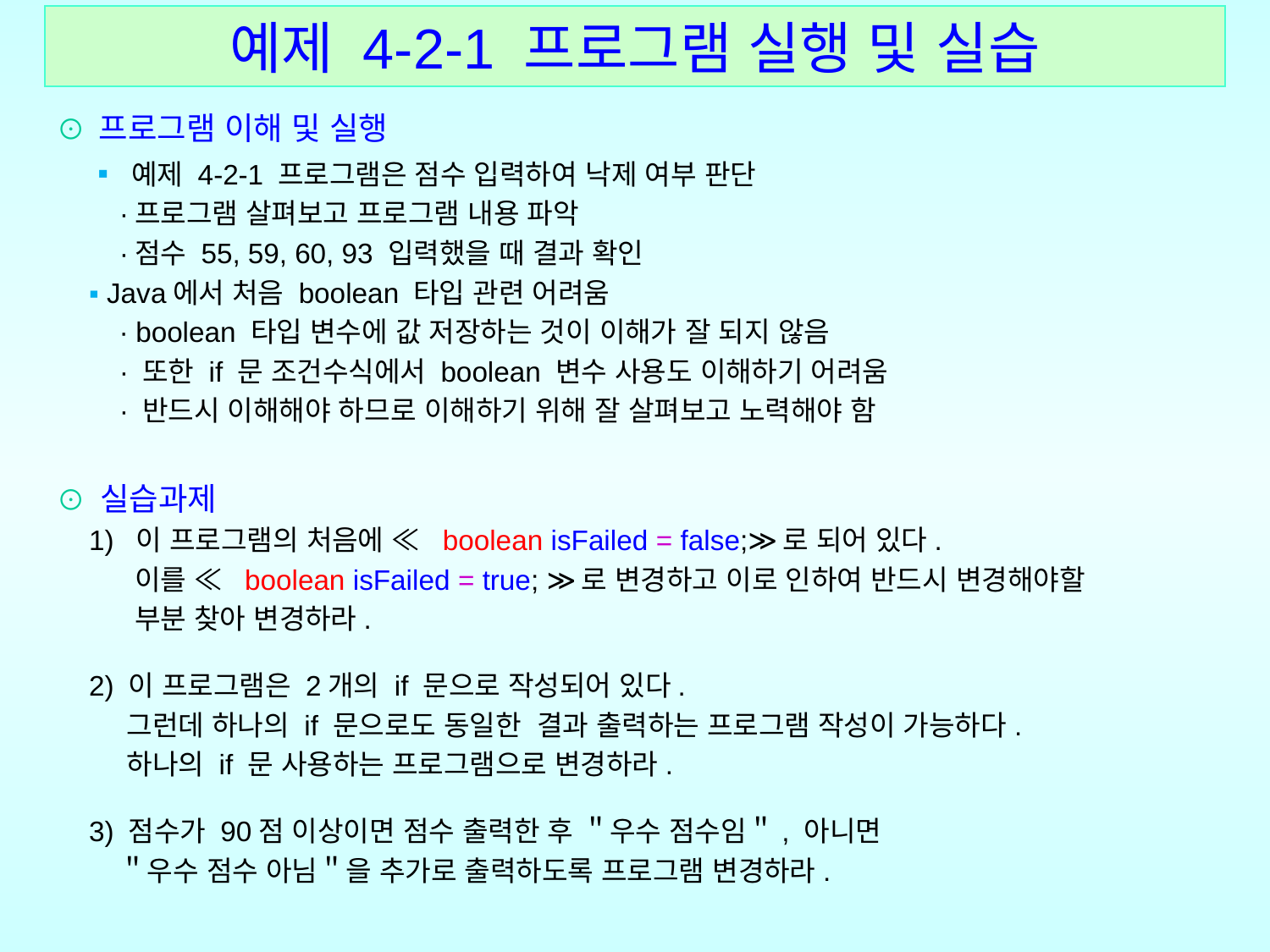

예제 4-2-1 프로그램 실행 및 실습
⊙ 프로그램 이해 및 실행
    ▪ 예제 4-2-1 프로그램은 점수 입력하여 낙제 여부 판단
        ∙프로그램 살펴보고 프로그램 내용 파악
        ∙점수 55, 59, 60, 93 입력했을 때 결과 확인
    ▪ Java에서 처음 boolean 타입 관련 어려움
        ∙ boolean 타입 변수에 값 저장하는 것이 이해가 잘 되지 않음
        ∙ 또한 if 문 조건수식에서 boolean 변수 사용도 이해하기 어려움
        ∙ 반드시 이해해야 하므로 이해하기 위해 잘 살펴보고 노력해야 함

⊙ 실습과제
    1)  이 프로그램의 처음에 ≪  boolean isFailed = false;≫로 되어 있다.
         이를 ≪  boolean isFailed = true; ≫로 변경하고 이로 인하여 반드시 변경해야할
         부분 찾아 변경하라.

    2) 이 프로그램은 2개의 if 문으로 작성되어 있다.
        그런데 하나의 if 문으로도 동일한  결과 출력하는 프로그램 작성이 가능하다.
        하나의 if 문 사용하는 프로그램으로 변경하라.

    3) 점수가 90점 이상이면 점수 출력한 후 ＂우수 점수임＂, 아니면
       ＂우수 점수 아님＂을 추가로 출력하도록 프로그램 변경하라.